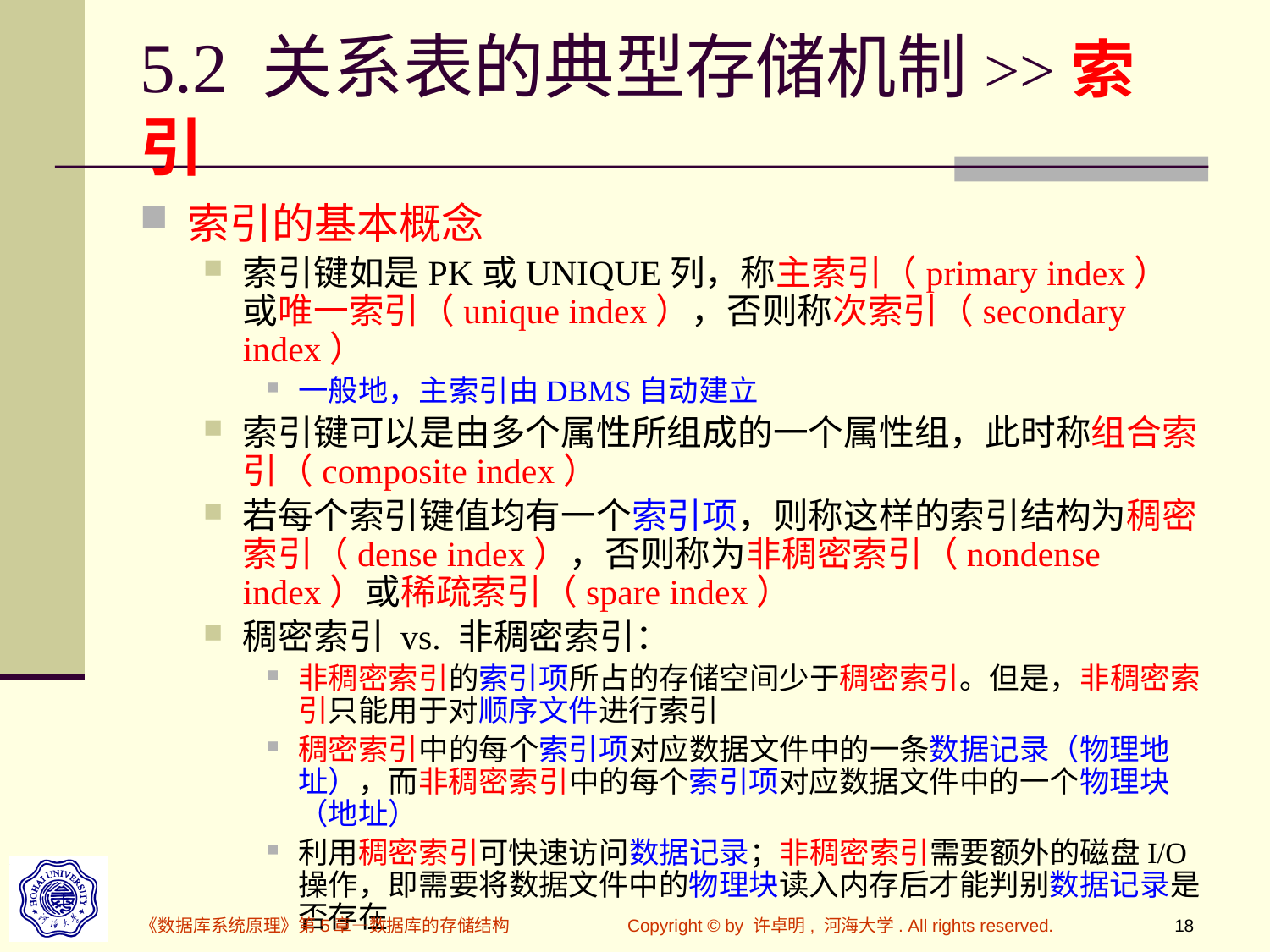

# 5.2 关系表的典型存储机制>>索引
索引的基本概念
索引键如是PK或UNIQUE列，称主索引（primary index）或唯一索引（unique index），否则称次索引（secondary index）
一般地，主索引由DBMS自动建立
索引键可以是由多个属性所组成的一个属性组，此时称组合索引（composite index）
若每个索引键值均有一个索引项，则称这样的索引结构为稠密索引（dense index），否则称为非稠密索引（nondense index）或稀疏索引（spare index）
稠密索引 vs. 非稠密索引：
非稠密索引的索引项所占的存储空间少于稠密索引。但是，非稠密索引只能用于对顺序文件进行索引
稠密索引中的每个索引项对应数据文件中的一条数据记录（物理地址），而非稠密索引中的每个索引项对应数据文件中的一个物理块（地址）
利用稠密索引可快速访问数据记录；非稠密索引需要额外的磁盘I/O操作，即需要将数据文件中的物理块读入内存后才能判别数据记录是否存在
《数据库系统原理》第5章—数据库的存储结构
Copyright © by 许卓明, 河海大学. All rights reserved.
18